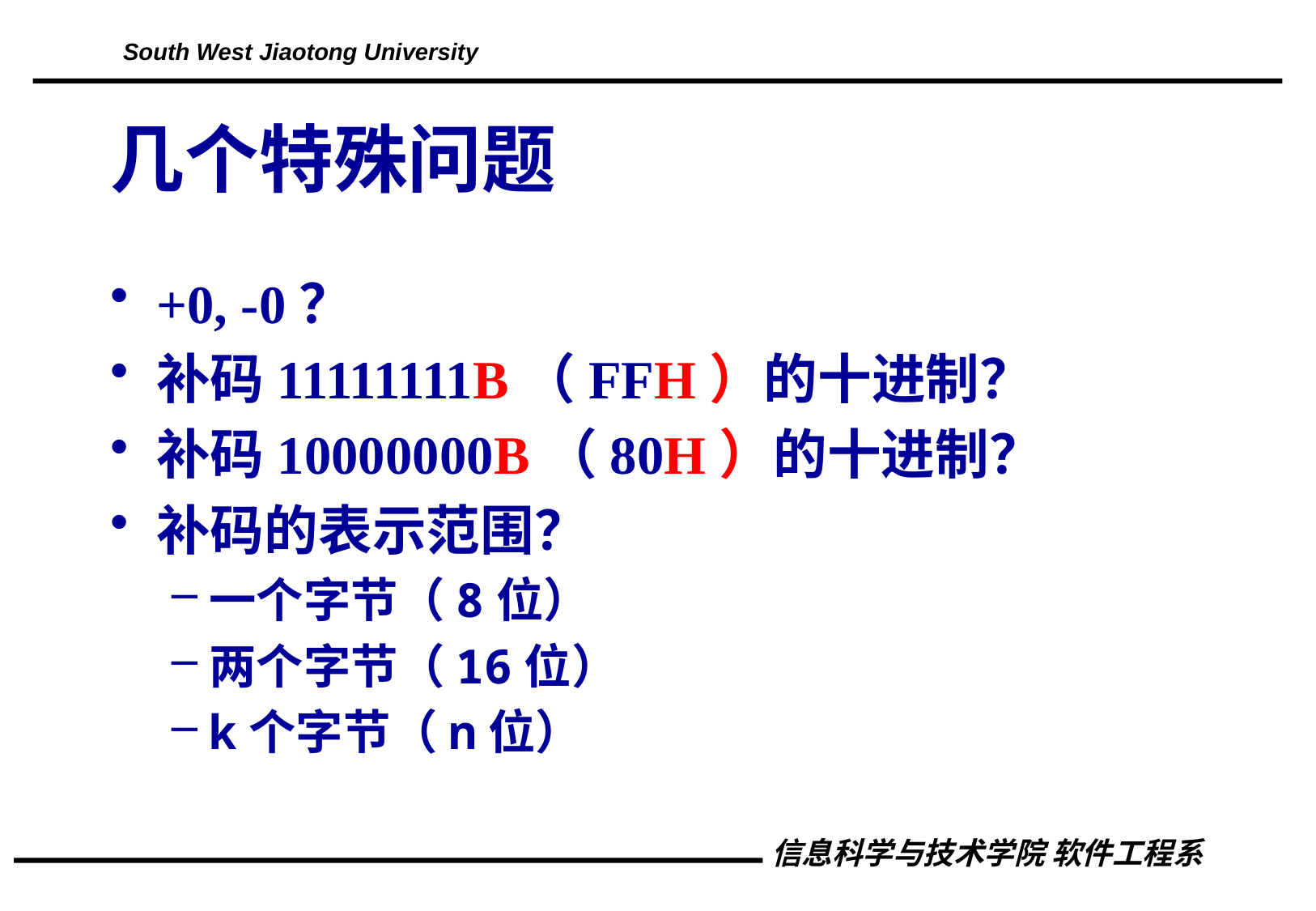

# 几个特殊问题
+0, -0？
补码11111111B（FFH）的十进制？
补码10000000B（80H）的十进制？
补码的表示范围？
一个字节（8位）
两个字节（16位）
k个字节（n位）